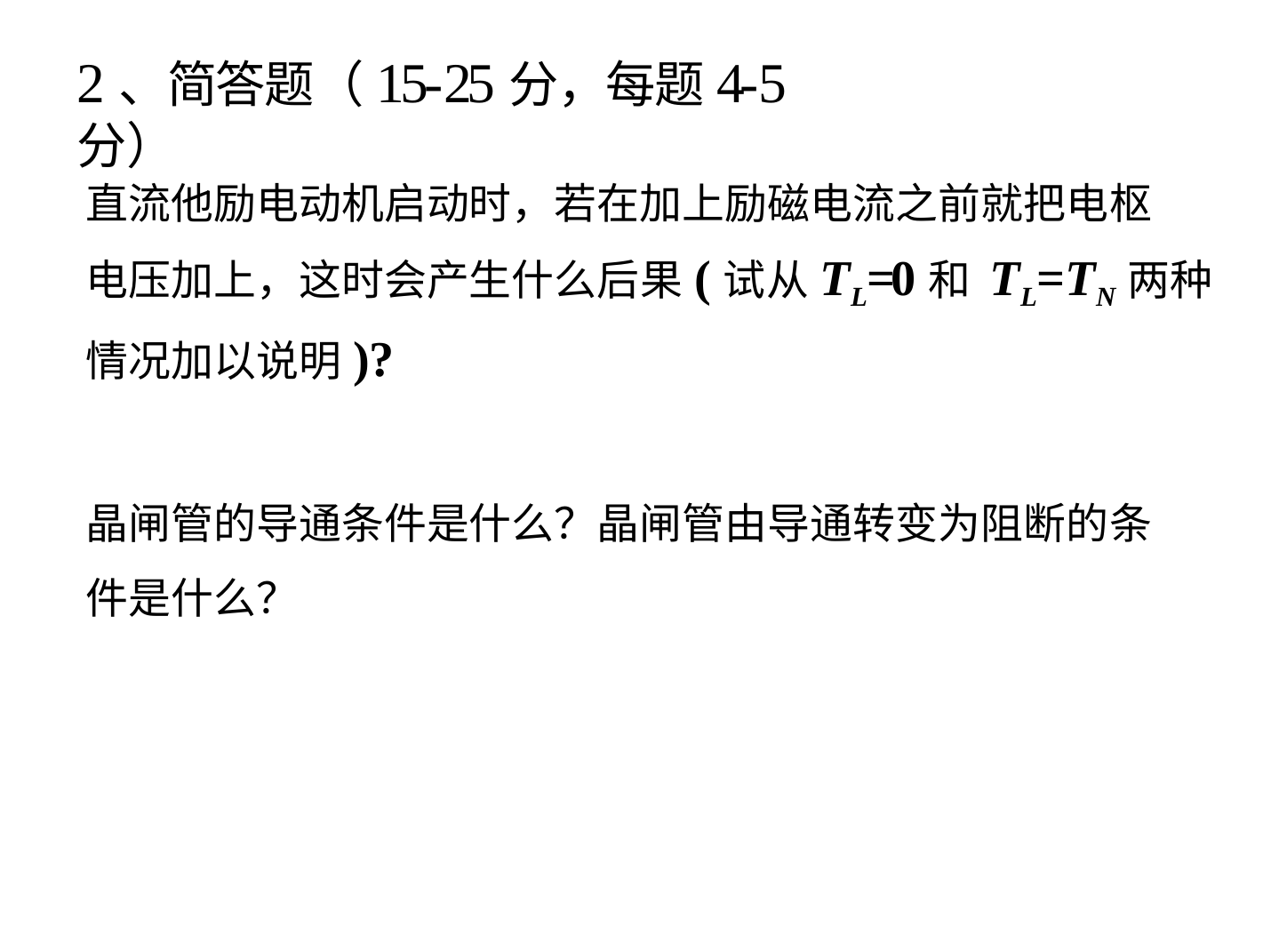

# 2、简答题（15-25分，每题4-5分）
直流他励电动机启动时，若在加上励磁电流之前就把电枢
电压加上，这时会产生什么后果(试从TL=0和 TL=TN两种情况加以说明)?

晶闸管的导通条件是什么？晶闸管由导通转变为阻断的条件是什么？